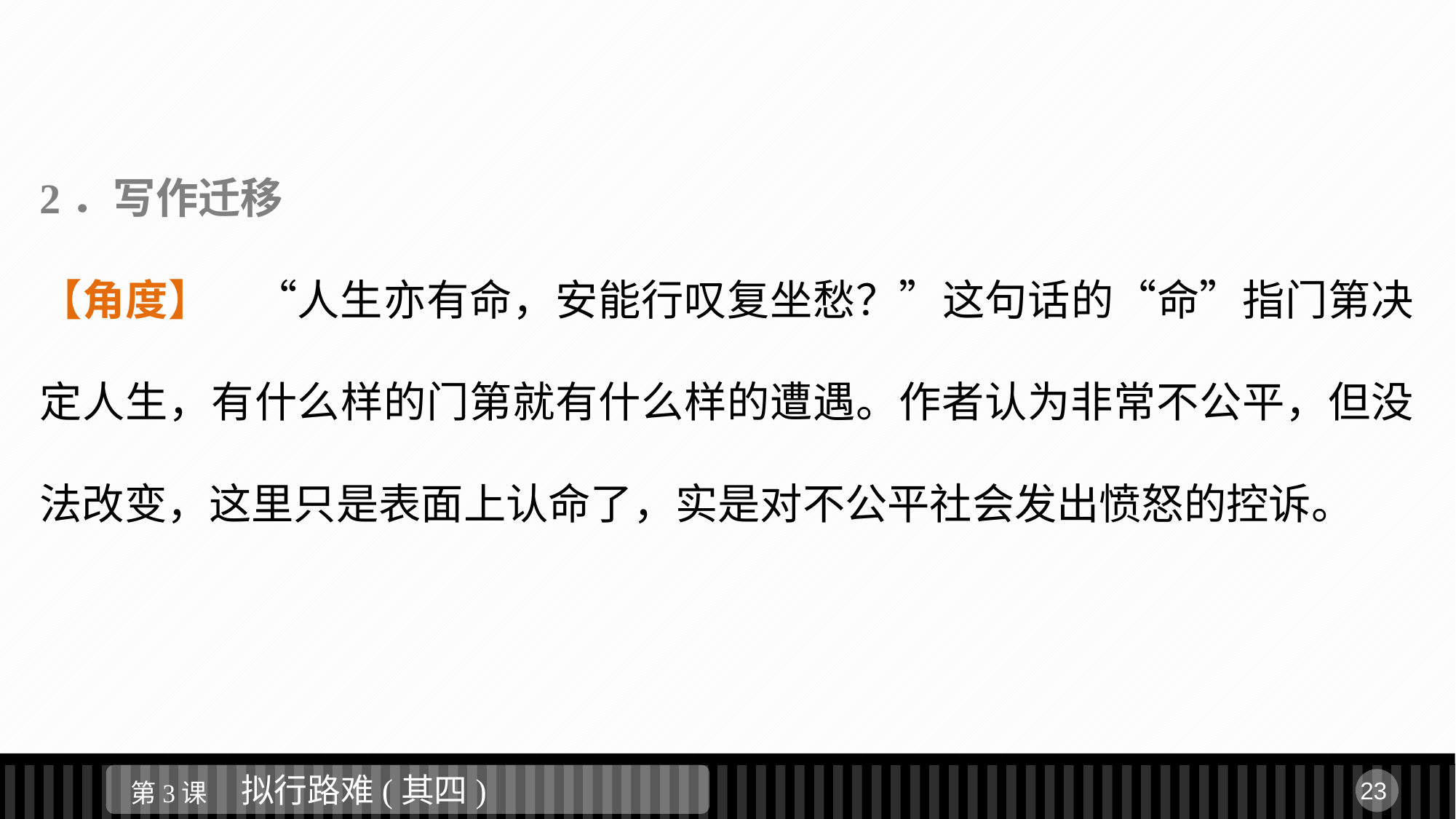

2．写作迁移
【角度】　“人生亦有命，安能行叹复坐愁？”这句话的“命”指门第决定人生，有什么样的门第就有什么样的遭遇。作者认为非常不公平，但没法改变，这里只是表面上认命了，实是对不公平社会发出愤怒的控诉。